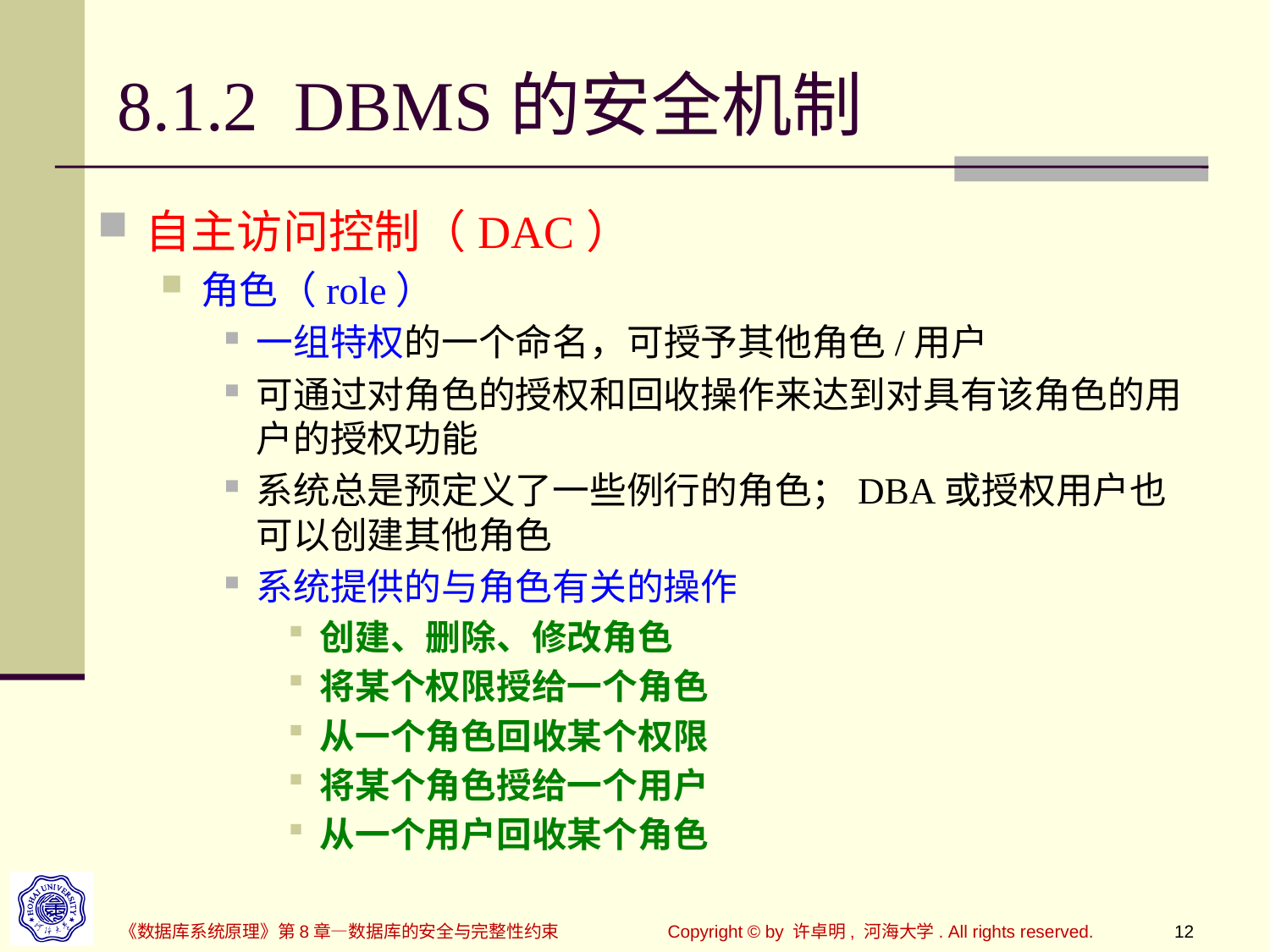

# 8.1.2  DBMS的安全机制
自主访问控制（DAC）
角色（role）
一组特权的一个命名，可授予其他角色/用户
可通过对角色的授权和回收操作来达到对具有该角色的用户的授权功能
系统总是预定义了一些例行的角色；DBA或授权用户也可以创建其他角色
系统提供的与角色有关的操作
创建、删除、修改角色
将某个权限授给一个角色
从一个角色回收某个权限
将某个角色授给一个用户
从一个用户回收某个角色
《数据库系统原理》第8章—数据库的安全与完整性约束
Copyright © by 许卓明, 河海大学. All rights reserved.
12